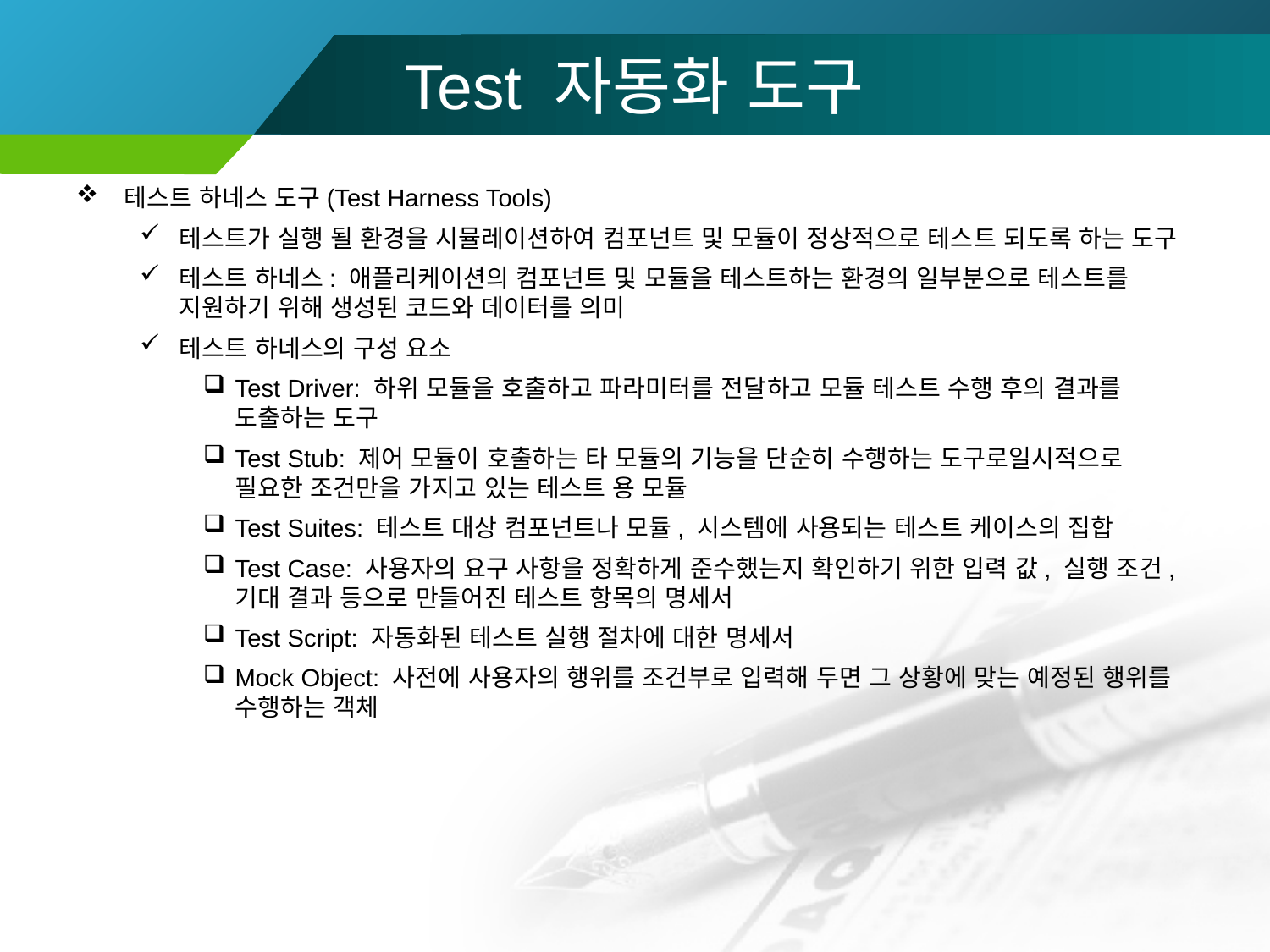

# Test 자동화 도구
테스트 하네스 도구(Test Harness Tools)
테스트가 실행 될 환경을 시뮬레이션하여 컴포넌트 및 모듈이 정상적으로 테스트 되도록 하는 도구
테스트 하네스: 애플리케이션의 컴포넌트 및 모듈을 테스트하는 환경의 일부분으로 테스트를 지원하기 위해 생성된 코드와 데이터를 의미
테스트 하네스의 구성 요소
Test Driver: 하위 모듈을 호출하고 파라미터를 전달하고 모듈 테스트 수행 후의 결과를 도출하는 도구
Test Stub: 제어 모듈이 호출하는 타 모듈의 기능을 단순히 수행하는 도구로일시적으로 필요한 조건만을 가지고 있는 테스트 용 모듈
Test Suites: 테스트 대상 컴포넌트나 모듈, 시스템에 사용되는 테스트 케이스의 집합
Test Case: 사용자의 요구 사항을 정확하게 준수했는지 확인하기 위한 입력 값, 실행 조건, 기대 결과 등으로 만들어진 테스트 항목의 명세서
Test Script: 자동화된 테스트 실행 절차에 대한 명세서
Mock Object: 사전에 사용자의 행위를 조건부로 입력해 두면 그 상황에 맞는 예정된 행위를 수행하는 객체